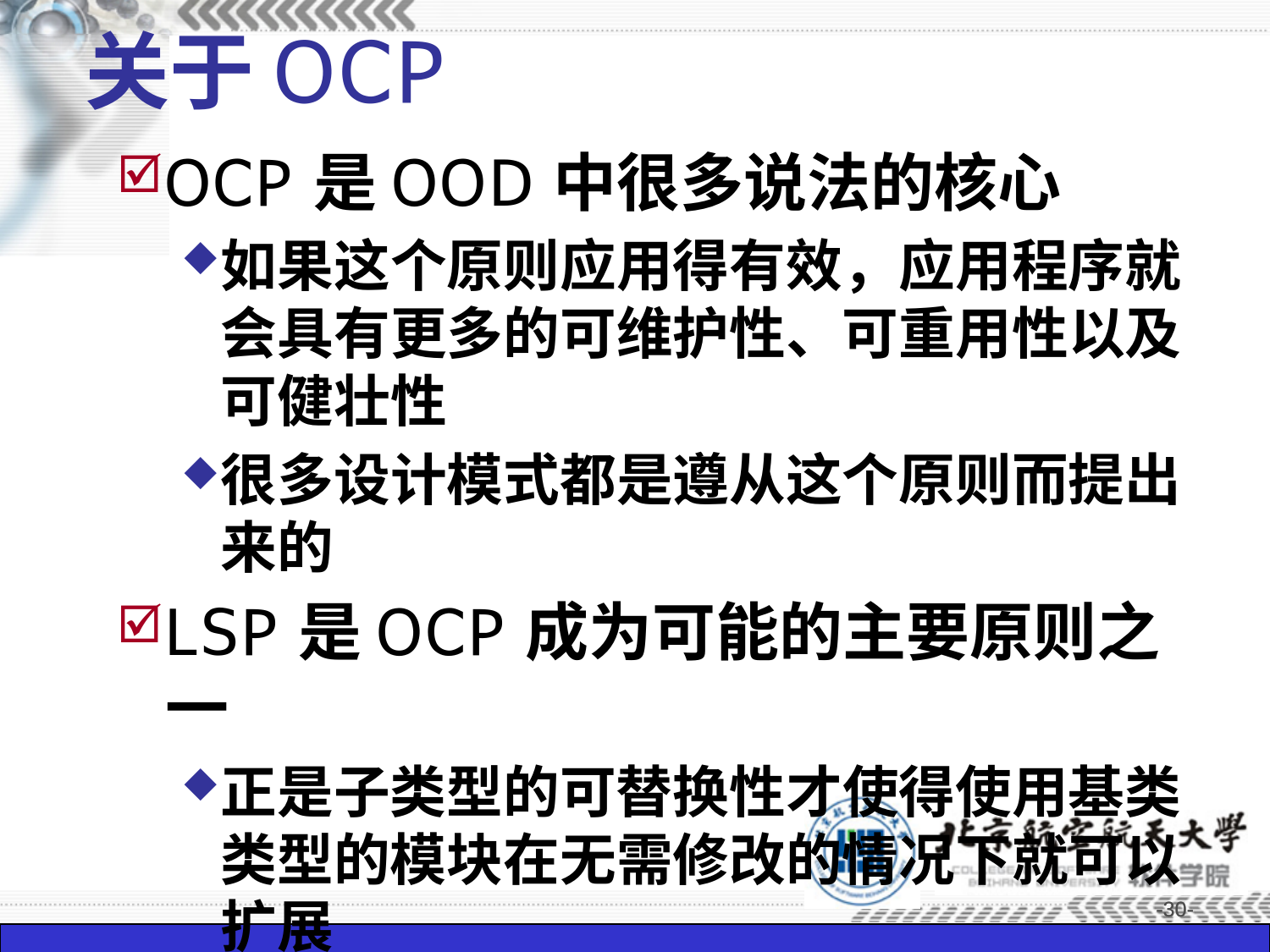

关于OCP
OCP是OOD中很多说法的核心
如果这个原则应用得有效，应用程序就会具有更多的可维护性、可重用性以及可健壮性
很多设计模式都是遵从这个原则而提出来的
LSP是OCP成为可能的主要原则之一
正是子类型的可替换性才使得使用基类类型的模块在无需修改的情况下就可以扩展
-30-
-30-